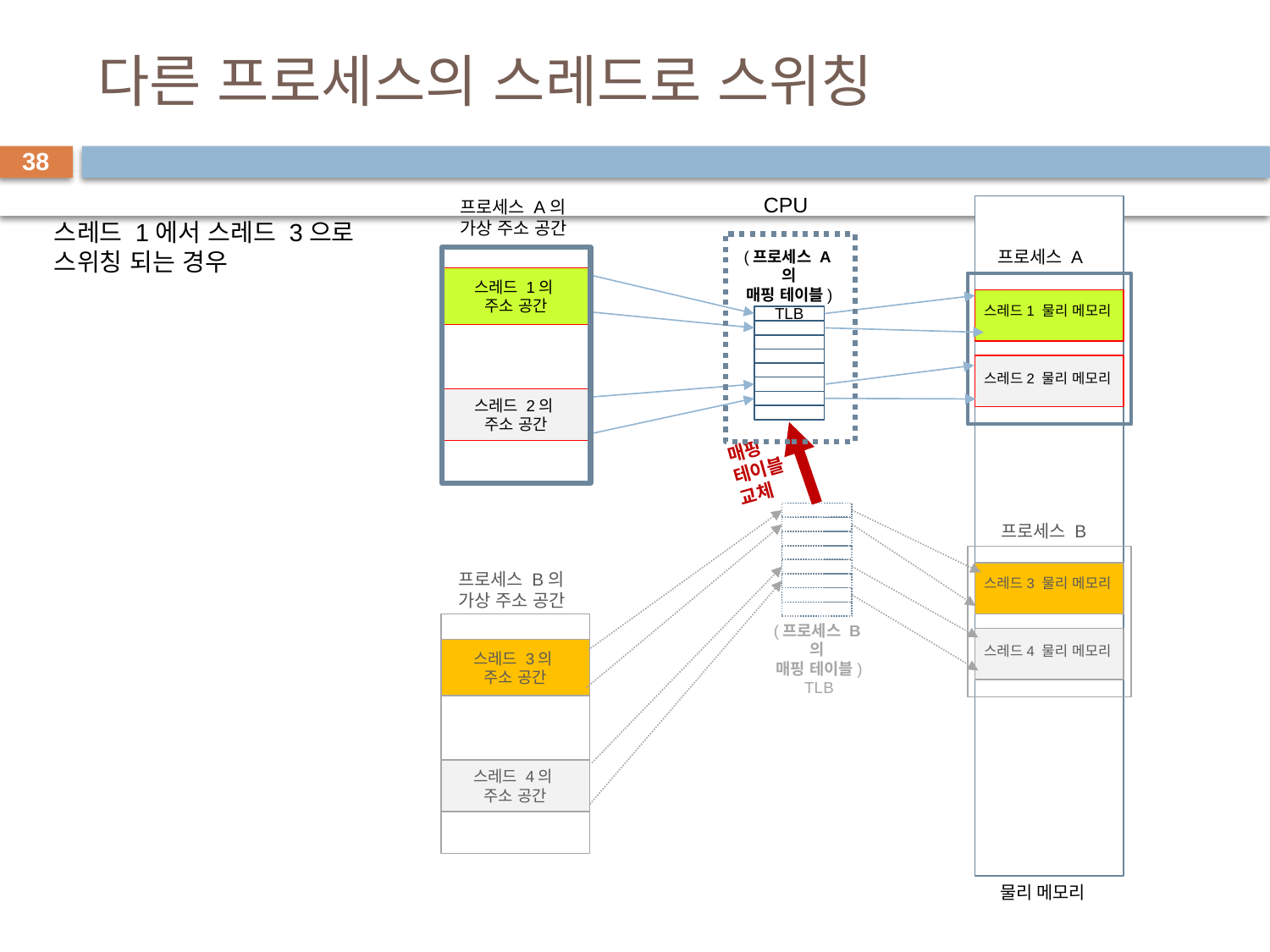

# 다른 프로세스의 스레드로 스위칭
38
CPU
프로세스 A의
가상 주소 공간

스레드 1에서 스레드 3으로
스위칭 되는 경우

(프로세스 A의
매핑 테이블)
TLB
프로세스 A

스레드 1의
주소 공간

스레드1 물리 메모리

스레드2 물리 메모리
스레드 2의
주소 공간
매핑
테이블
교체

프로세스 B

프로세스 B의
가상 주소 공간

스레드3 물리 메모리

(프로세스 B의
매핑 테이블)
TLB

스레드 3의
주소 공간
스레드4 물리 메모리
스레드 4의
주소 공간
물리 메모리